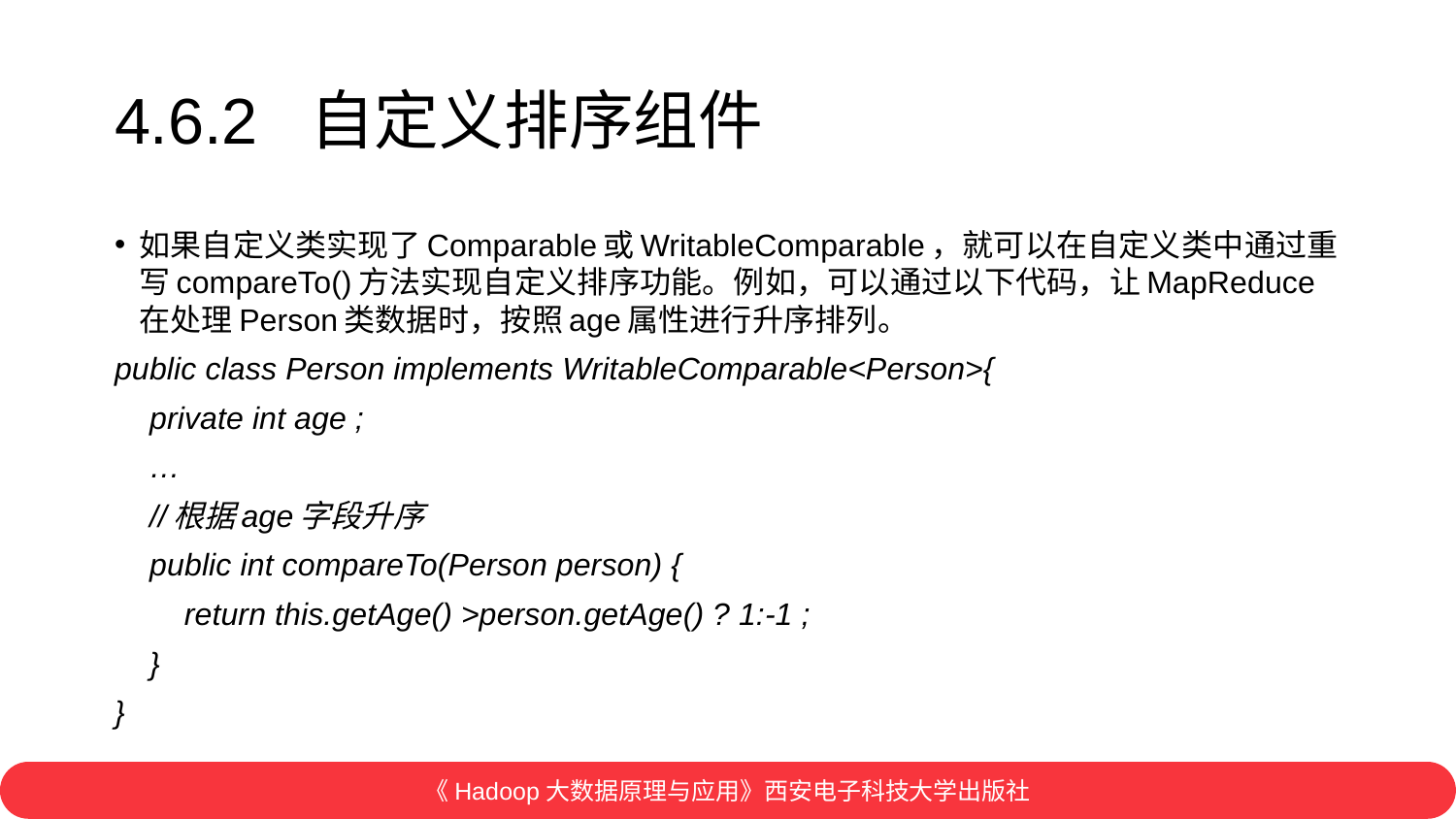

# 4.6.2  自定义排序组件
如果自定义类实现了Comparable或WritableComparable，就可以在自定义类中通过重写compareTo()方法实现自定义排序功能。例如，可以通过以下代码，让MapReduce在处理Person类数据时，按照age属性进行升序排列。
public class Person implements WritableComparable<Person>{
    private int age ;
    …
    //根据age字段升序
    public int compareTo(Person person) {
        return this.getAge() >person.getAge() ? 1:-1 ;
    }
}